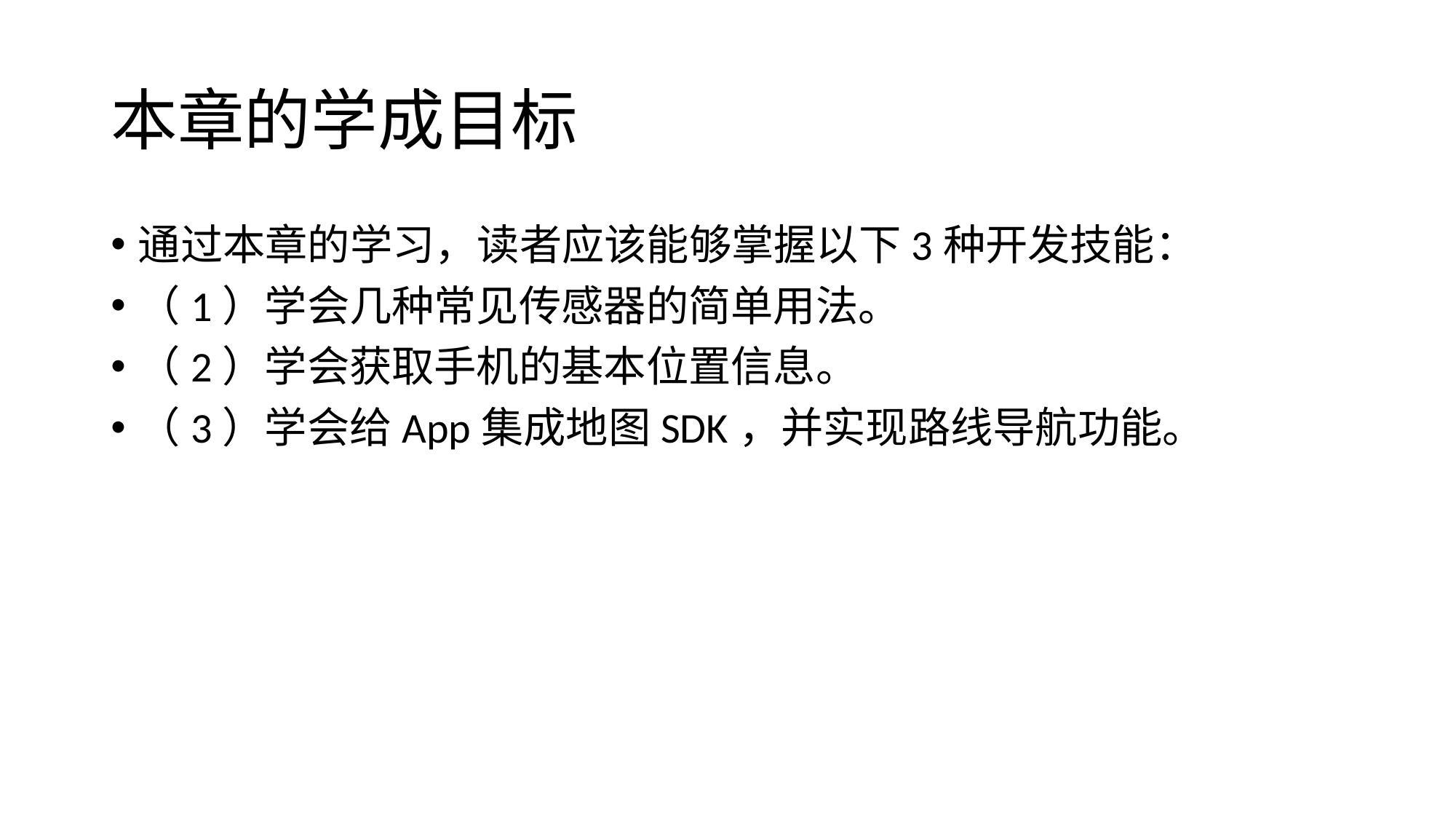

# 本章的学成目标
通过本章的学习，读者应该能够掌握以下3种开发技能：
（1）学会几种常见传感器的简单用法。
（2）学会获取手机的基本位置信息。
（3）学会给App集成地图SDK，并实现路线导航功能。